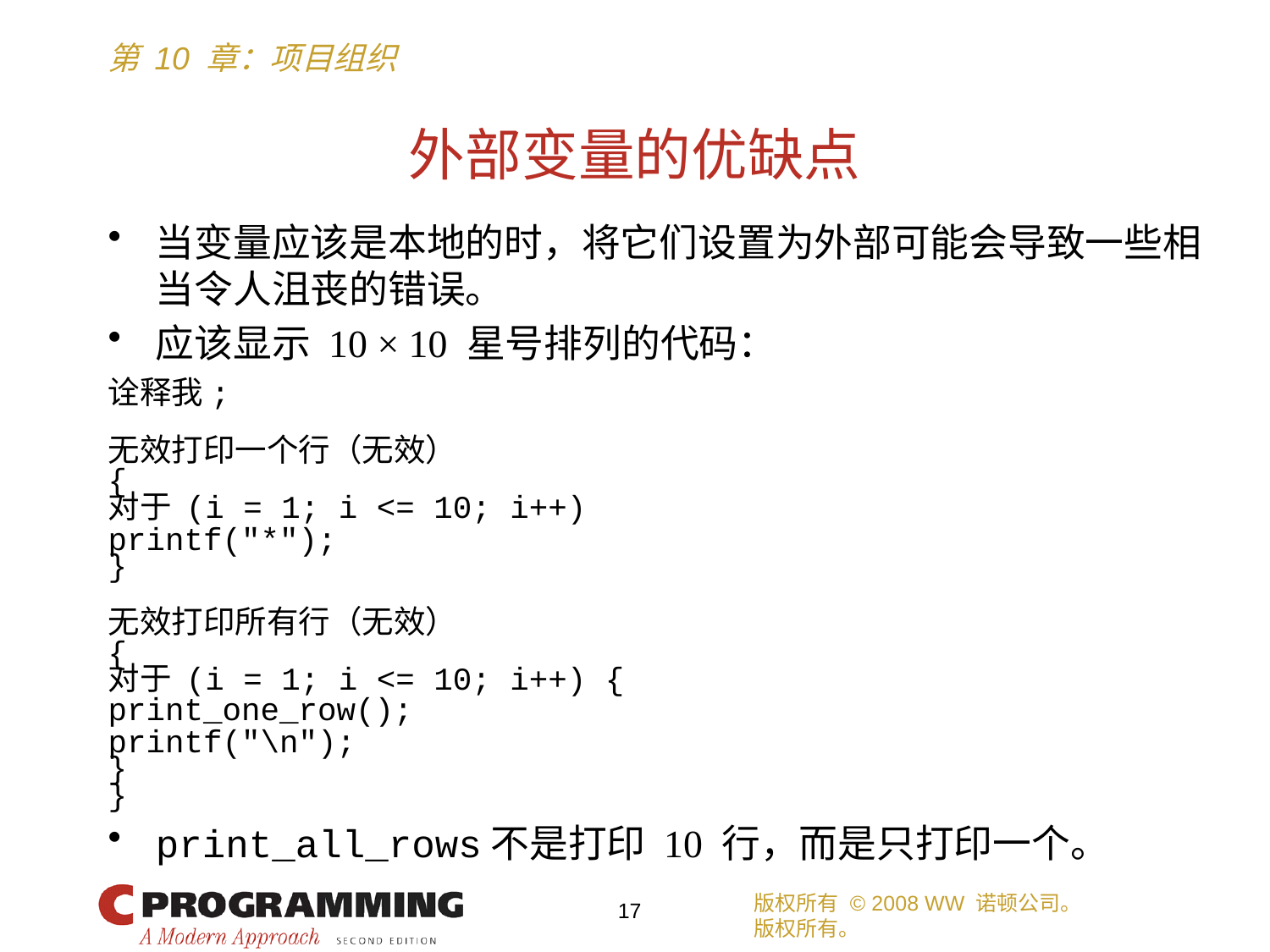

# 外部变量的优缺点
当变量应该是本地的时，将它们设置为外部可能会导致一些相当令人沮丧的错误。
应该显示 10 × 10 星号排列的代码：
诠释我;

无效打印一个行（无效）
{
对于 (i = 1; i <= 10; i++)
printf("*");
}

无效打印所有行（无效）
{
对于 (i = 1; i <= 10; i++) {
print_one_row();
printf("\n");
}
}
print_all_rows不是打印 10 行，而是只打印一个。
版权所有 © 2008 WW 诺顿公司。
版权所有。
17